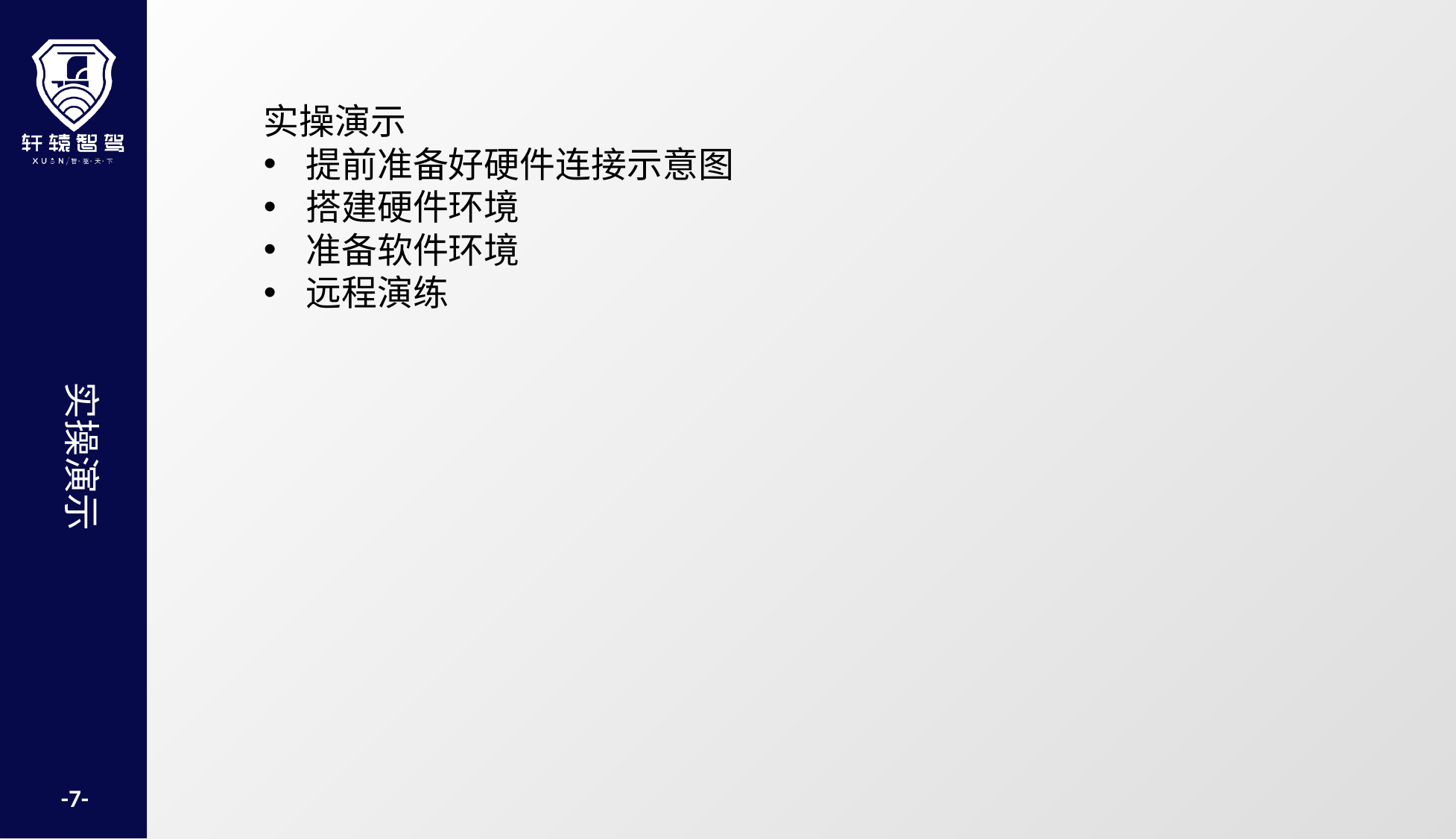

实操演示
提前准备好硬件连接示意图
搭建硬件环境
准备软件环境
远程演练
实操演示